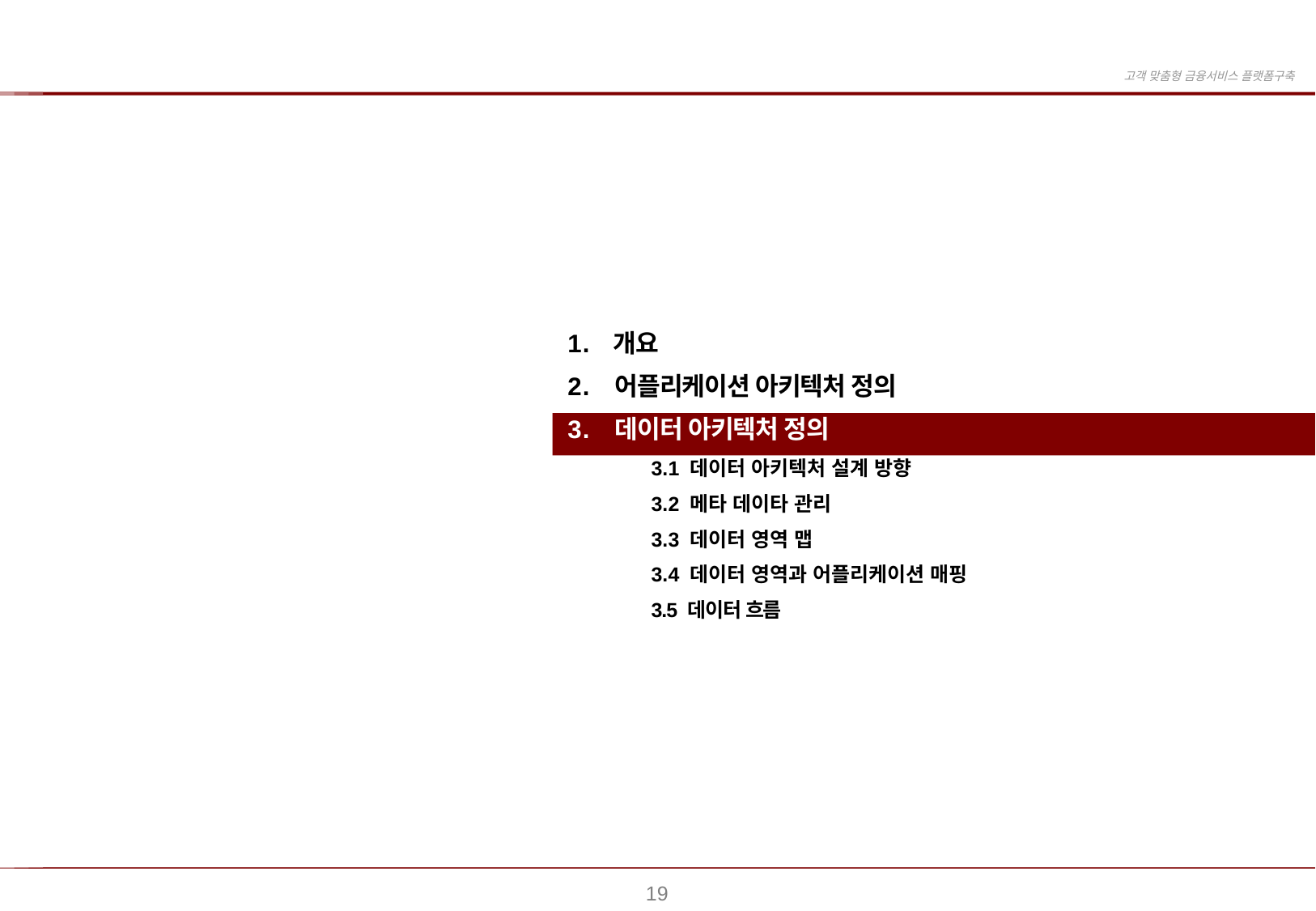

개요
어플리케이션 아키텍처 정의
데이터 아키텍처 정의
3.1 데이터 아키텍처 설계 방향
3.2 메타 데이타 관리
3.3 데이터 영역 맵
3.4 데이터 영역과 어플리케이션 매핑
3.5 데이터 흐름